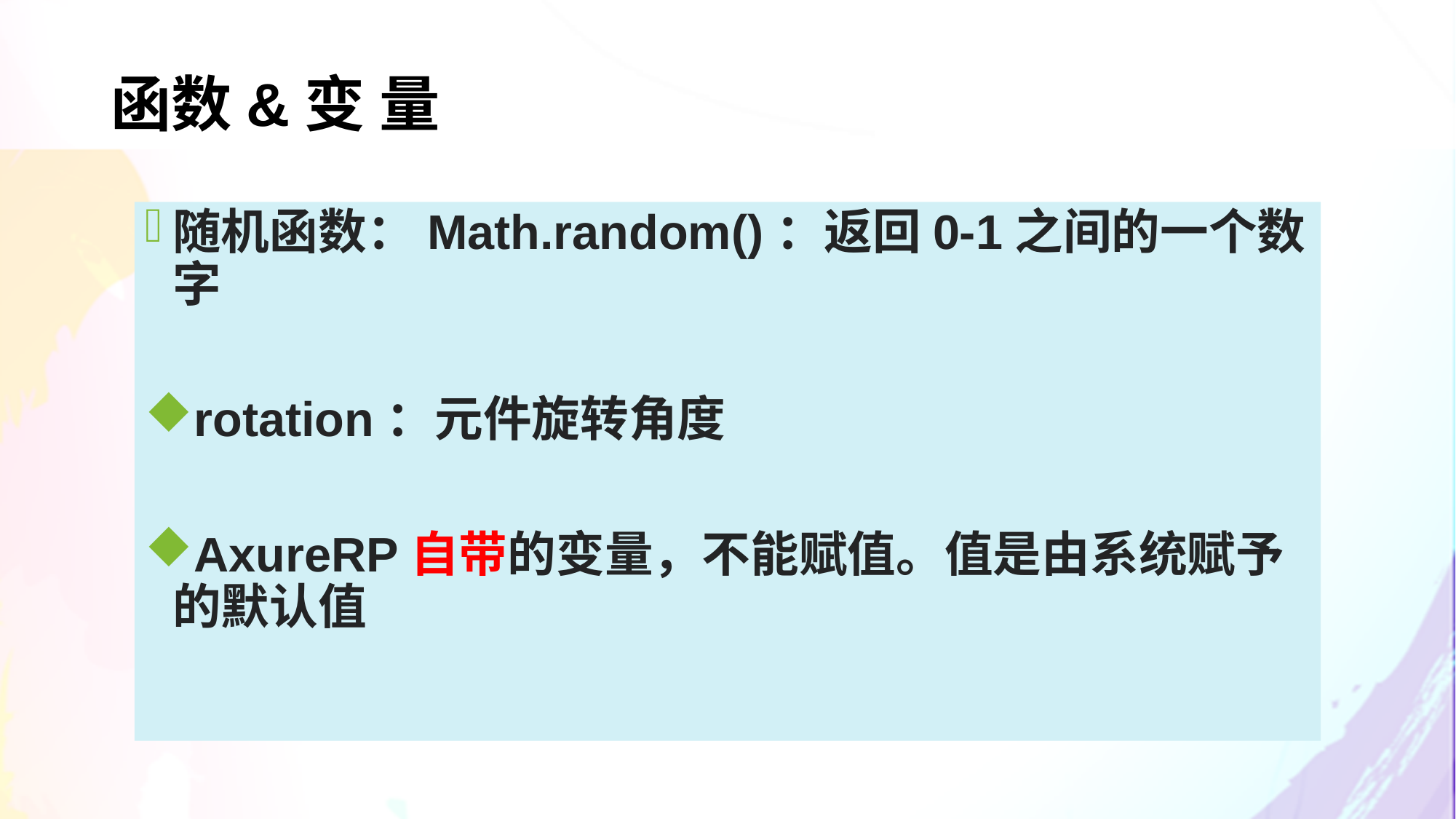

# 函数&变 量
随机函数：Math.random()：返回0-1之间的一个数字

rotation：元件旋转角度

AxureRP自带的变量，不能赋值。值是由系统赋予的默认值